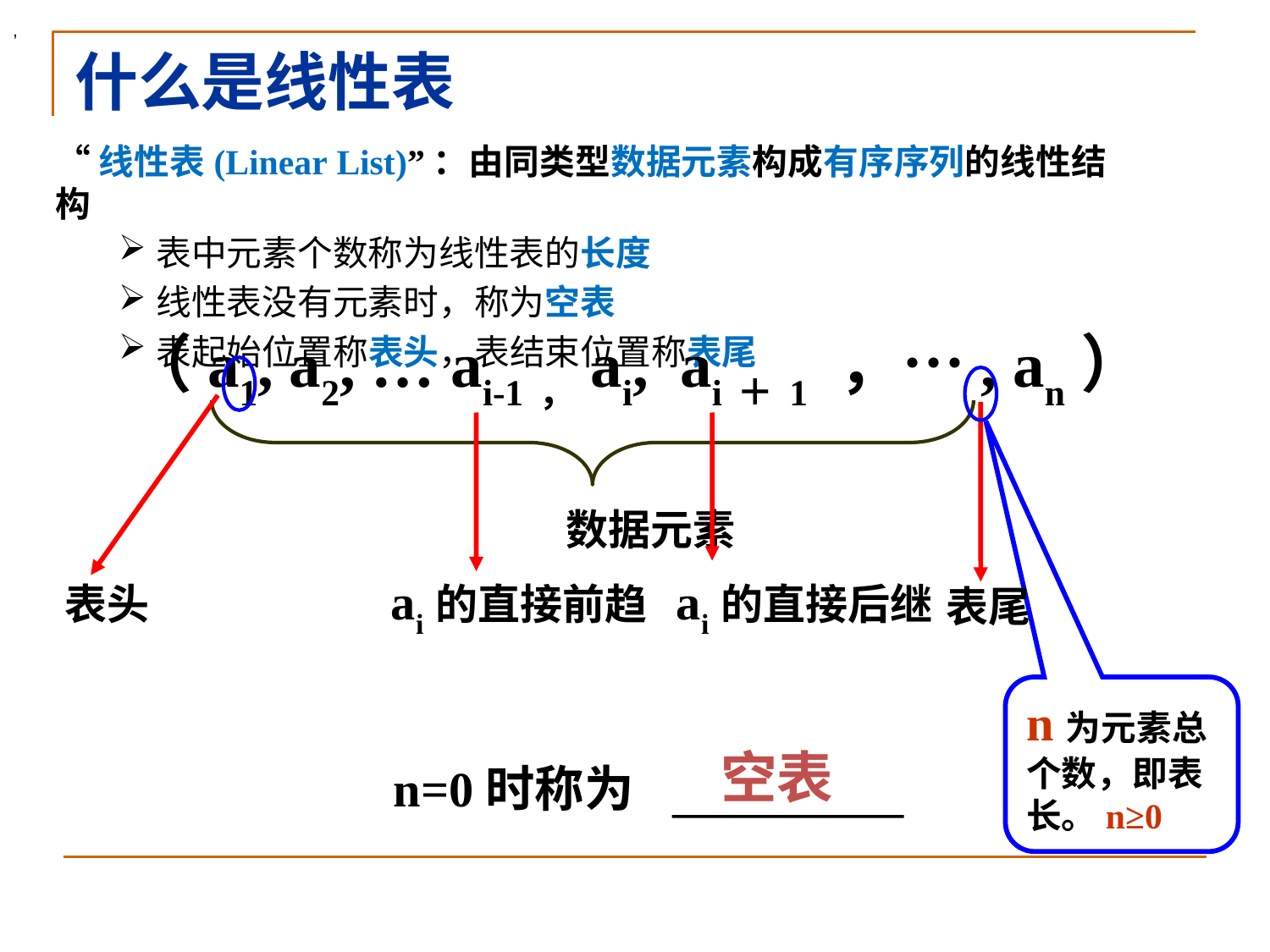

,
# 什么是线性表

“线性表(Linear List)”：由同类型数据元素构成有序序列的线性结构
表中元素个数称为线性表的长度
线性表没有元素时，称为空表
表起始位置称表头，表结束位置称表尾
（a1, a2, … ai-1，ai,  ai＋1 ，…, an）

数据元素
ai的直接前趋
ai的直接后继
表头
表尾
n为元素总个数，即表长。n≥0
空表
n=0时称为